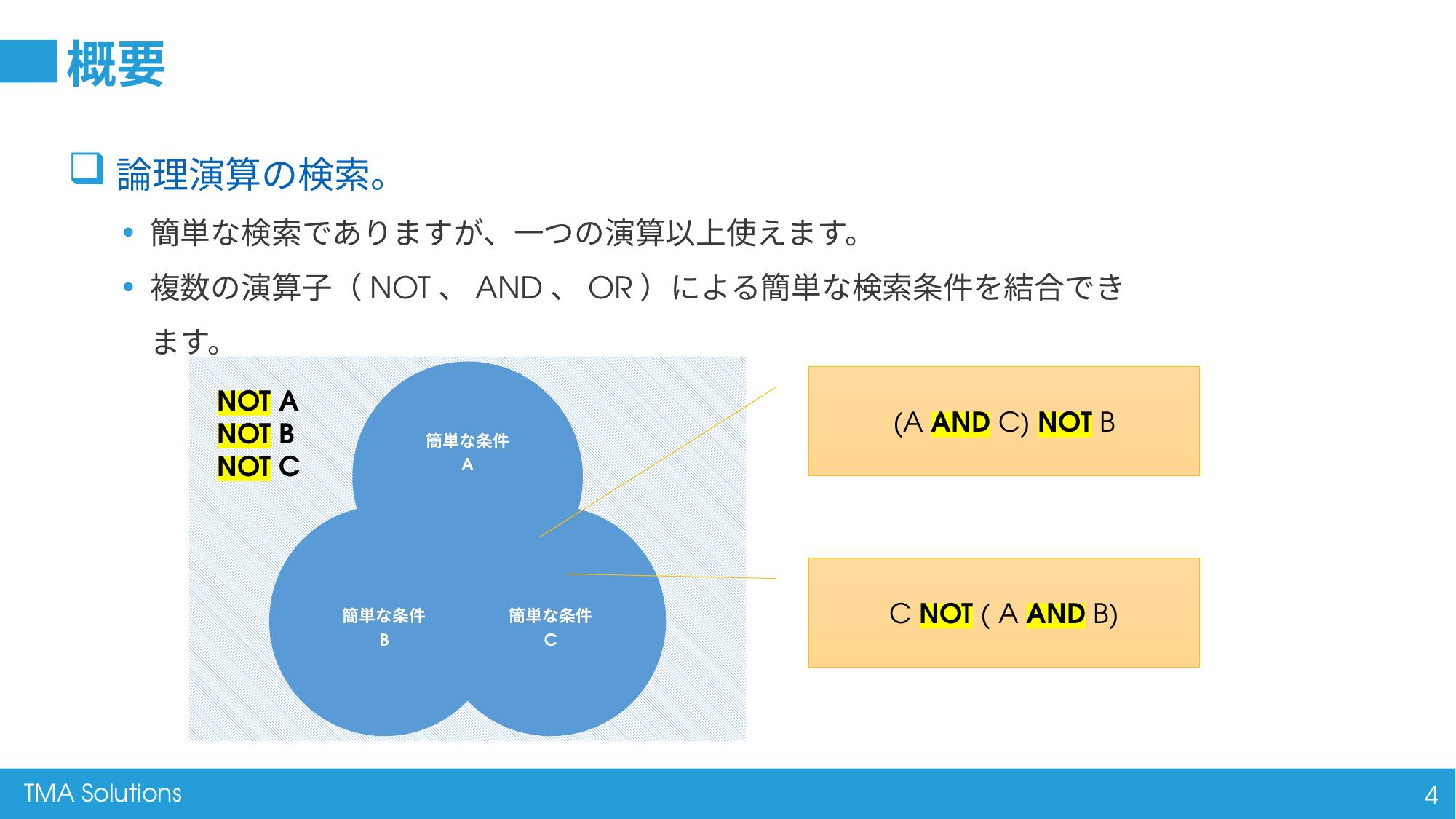

# 概要
論理演算の検索。
簡単な検索でありますが、一つの演算以上使えます。
複数の演算子（NOT、AND、OR）による簡単な検索条件を結合できます。

簡単な条件
A
簡単な条件
C
簡単な条件
B
(A AND C) NOT B
NOT A
NOT B
NOT C
C NOT ( A AND B)